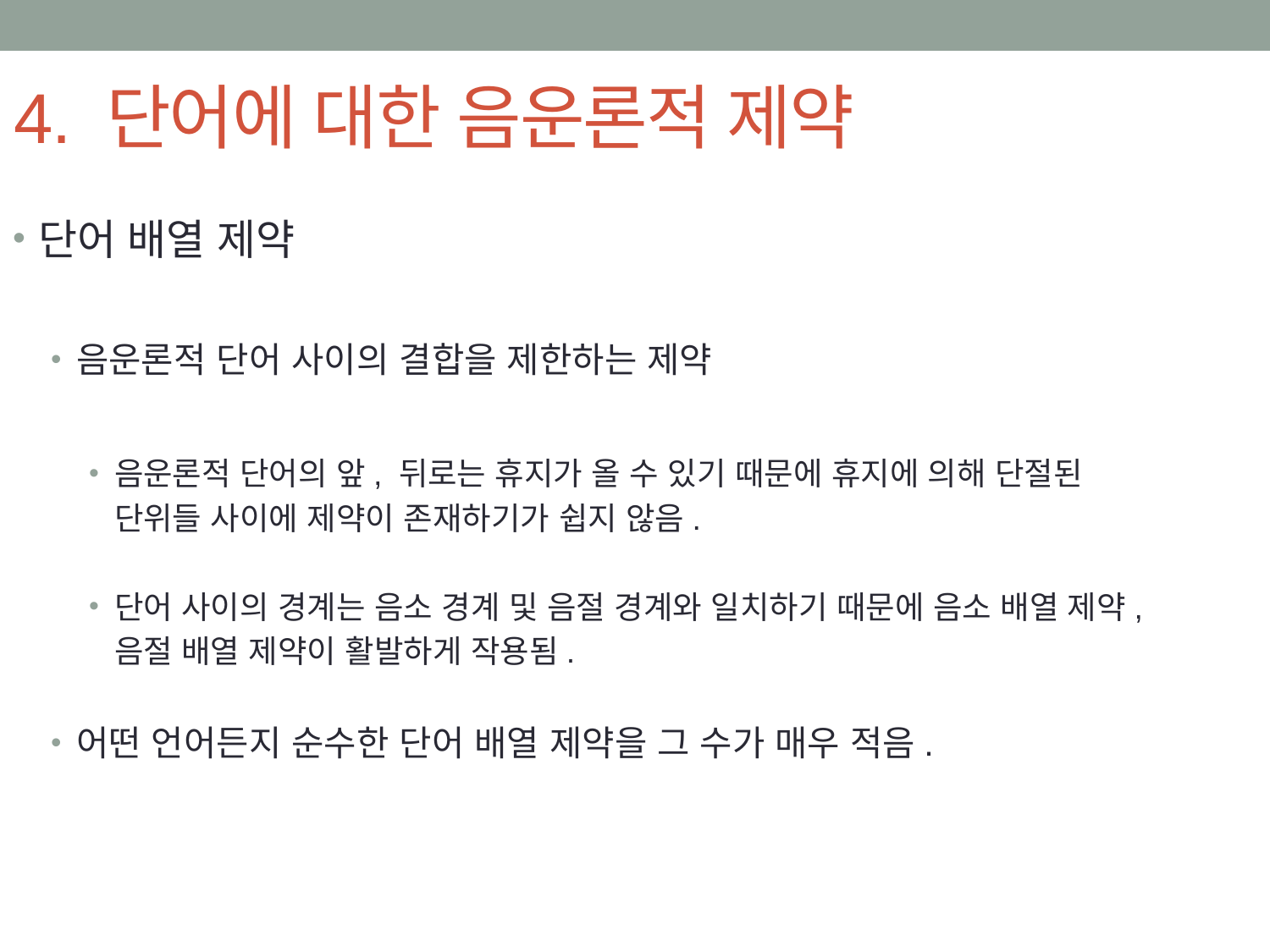

# 4. 단어에 대한 음운론적 제약
단어 배열 제약

음운론적 단어 사이의 결합을 제한하는 제약

음운론적 단어의 앞, 뒤로는 휴지가 올 수 있기 때문에 휴지에 의해 단절된
  단위들 사이에 제약이 존재하기가 쉽지 않음.

단어 사이의 경계는 음소 경계 및 음절 경계와 일치하기 때문에 음소 배열 제약,
  음절 배열 제약이 활발하게 작용됨.

어떤 언어든지 순수한 단어 배열 제약을 그 수가 매우 적음.